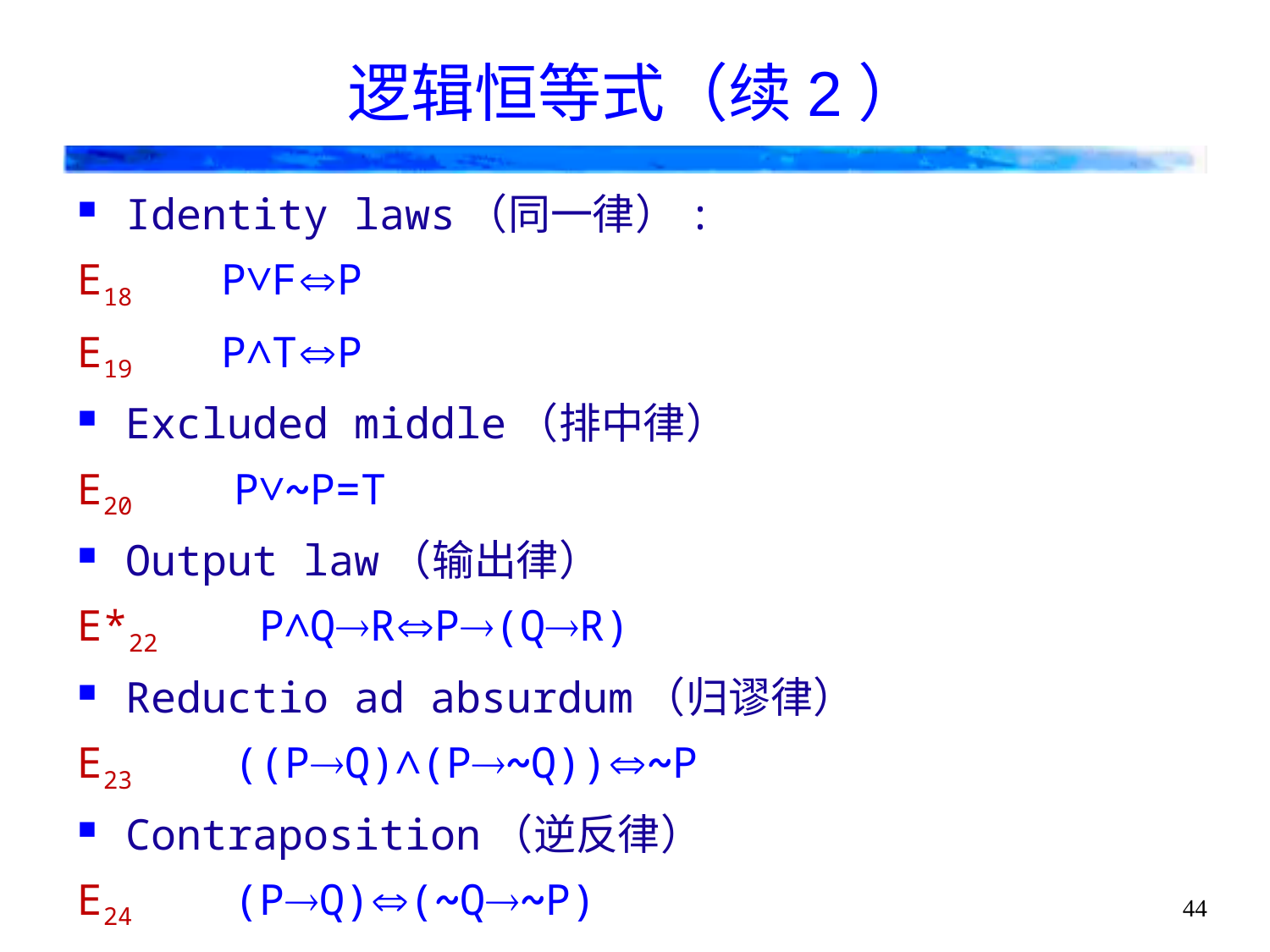

# 逻辑恒等式（续2）
Identity laws（同一律）:
E18      P∨F⇔P
E19      P∧T⇔P
Excluded middle（排中律）
E20    P∨~P=T
Output law（输出律）
E*22    P∧Q→R⇔P→(Q→R)
Reductio ad absurdum（归谬律）
E23    ((P→Q)∧(P→~Q))⇔~P
Contraposition（逆反律）
E24    (P→Q)⇔(~Q→~P)
44